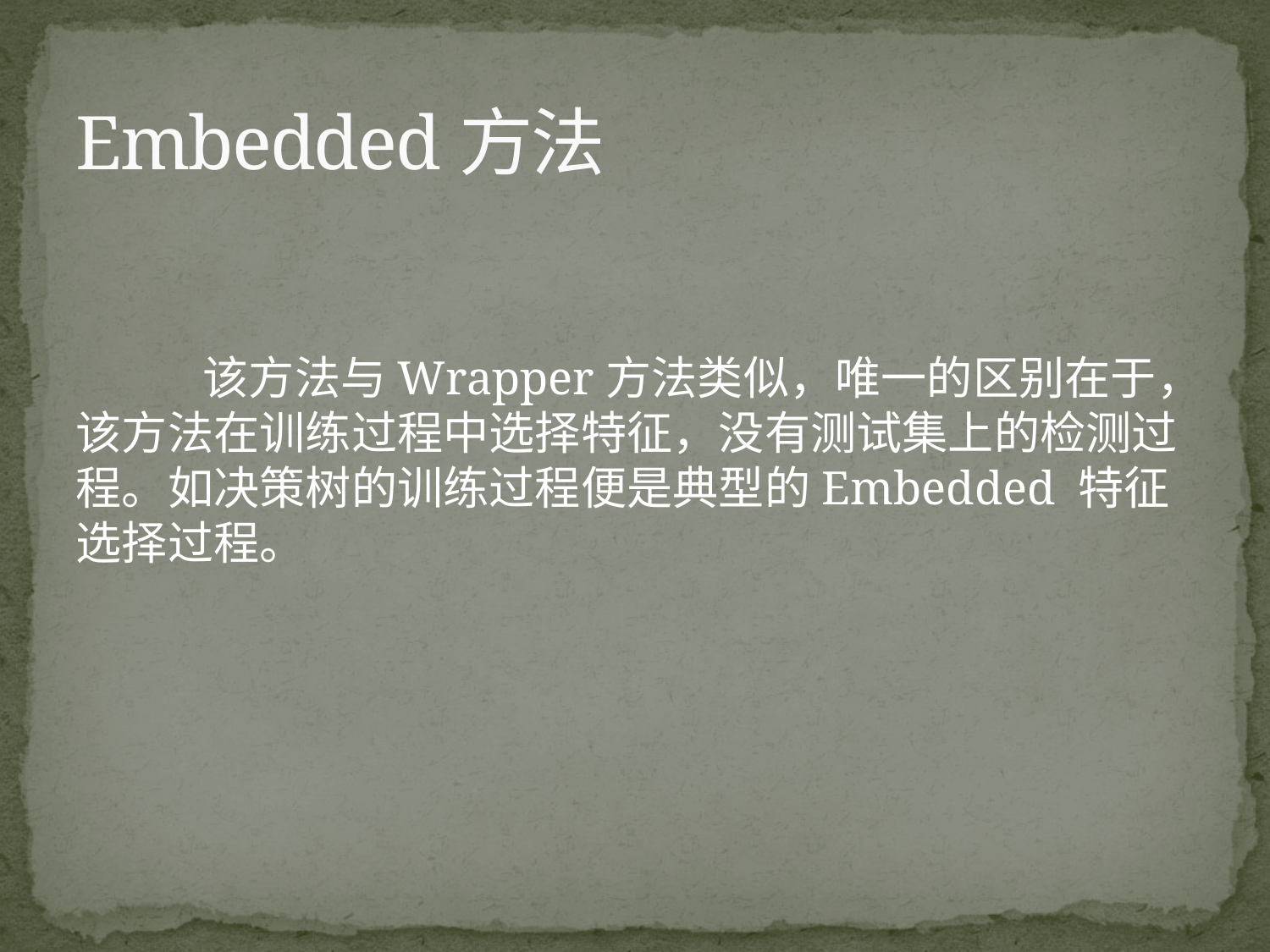

# Embedded方法

	该方法与Wrapper方法类似，唯一的区别在于，该方法在训练过程中选择特征，没有测试集上的检测过程。如决策树的训练过程便是典型的Embedded 特征选择过程。